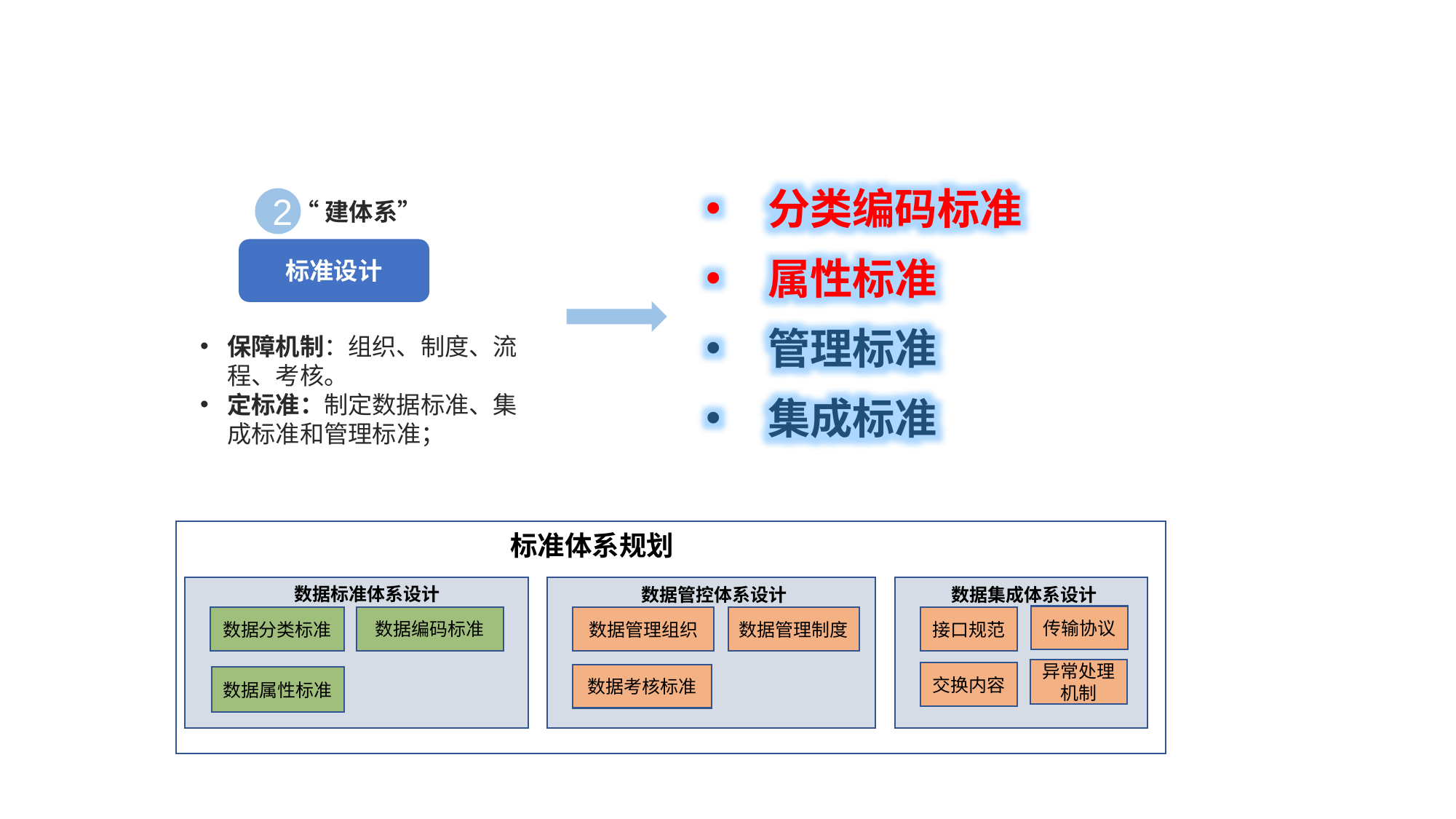

主数据标准制定
分类编码标准
2
“建体系”
标准设计
属性标准

管理标准
保障机制：组织、制度、流程、考核。
定标准：制定数据标准、集成标准和管理标准；

集成标准

标准体系规划

数据标准体系设计

数据管控体系设计
数据集成体系设计
传输协议
数据编码标准
数据分类标准
数据管理组织
数据管理制度
接口规范
异常处理机制
交换内容
数据考核标准
数据属性标准